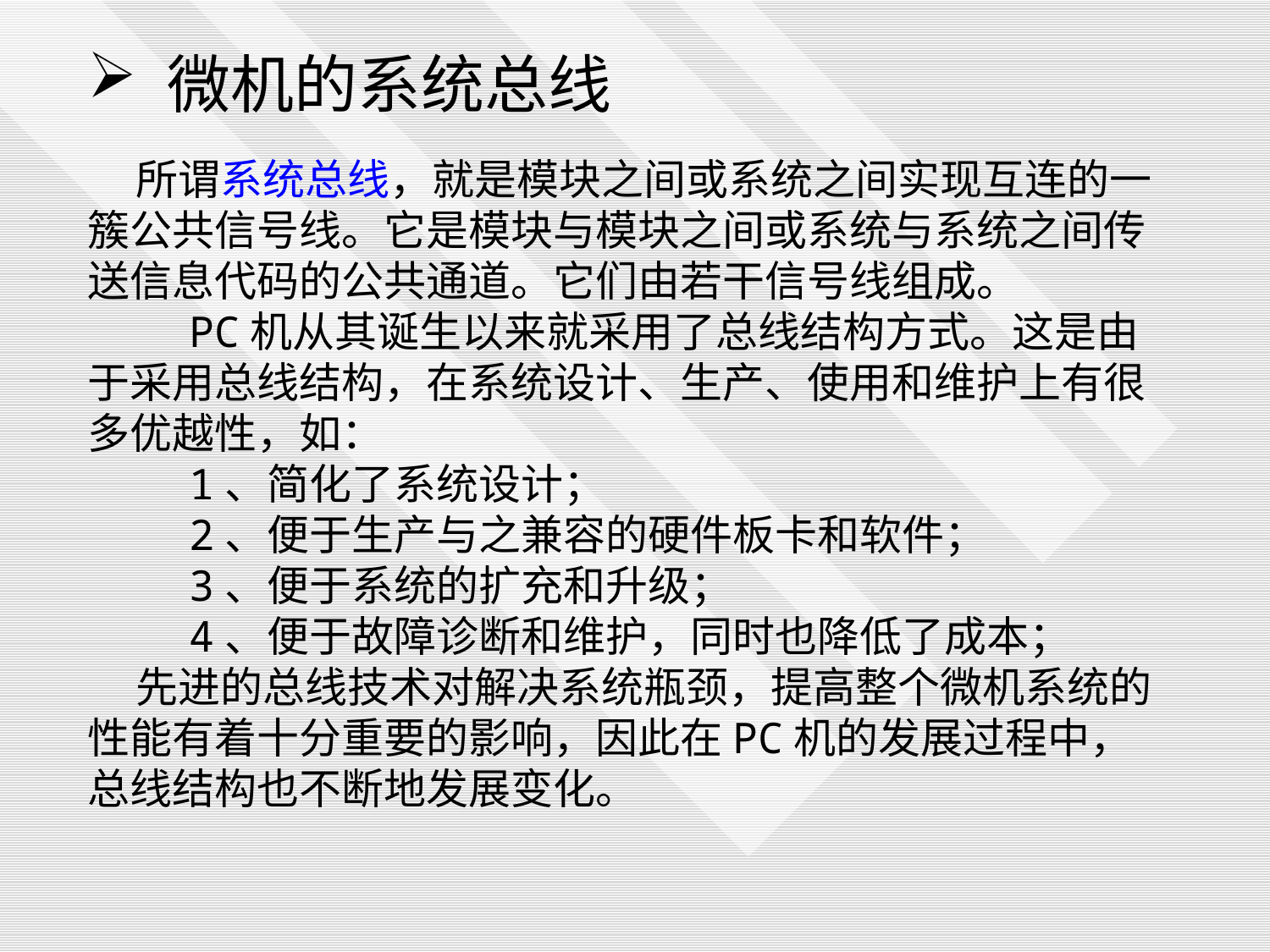

微机的系统总线
    所谓系统总线，就是模块之间或系统之间实现互连的一簇公共信号线。它是模块与模块之间或系统与系统之间传送信息代码的公共通道。它们由若干信号线组成。
    PC机从其诞生以来就采用了总线结构方式。这是由于采用总线结构，在系统设计、生产、使用和维护上有很多优越性，如：
    1、简化了系统设计；
    2、便于生产与之兼容的硬件板卡和软件；
    3、便于系统的扩充和升级；
    4、便于故障诊断和维护，同时也降低了成本；
    先进的总线技术对解决系统瓶颈，提高整个微机系统的性能有着十分重要的影响，因此在PC机的发展过程中，总线结构也不断地发展变化。